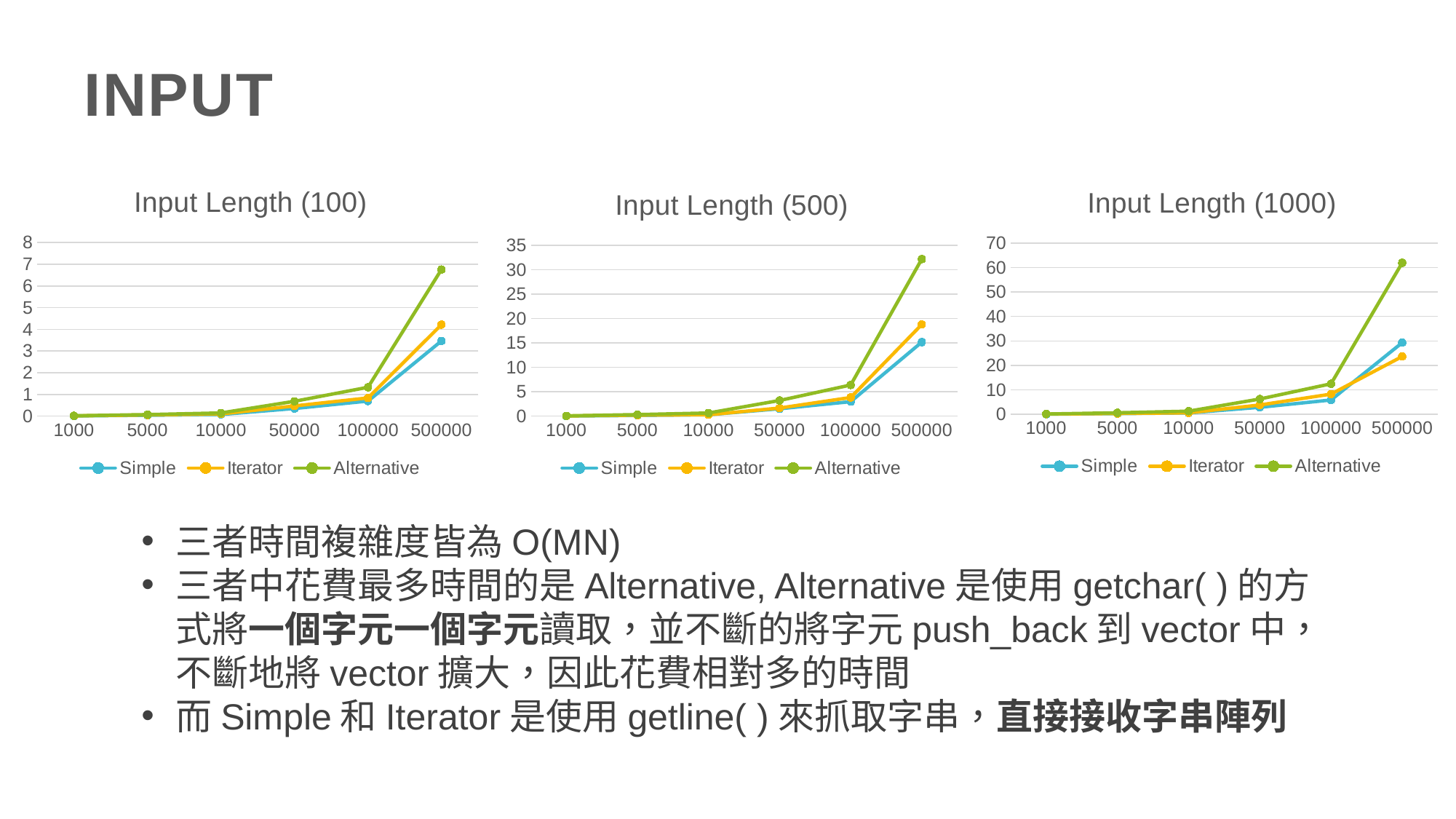

Input

### Chart: Input Length (100)

| Category | Simple | Iterator | Alternative |
|---|---|---|---|
| 1000 | 0.006 | 0.011 | 0.015 |
| 5000 | 0.038 | 0.053 | 0.071 |
| 10000 | 0.075 | 0.1 | 0.145 |
| 50000 | 0.35 | 0.468 | 0.683 |
| 100000 | 0.692 | 0.838 | 1.328 |
| 500000 | 3.464 | 4.217 | 6.758 |

### Chart: Input Length (1000)

| Category | Simple | Iterator | Alternative |
|---|---|---|---|
| 1000 | 0.061 | 0.09 | 0.131725 |
| 5000 | 0.287 | 0.339 | 0.641251 |
| 10000 | 0.572 | 0.619 | 1.28836 |
| 50000 | 2.88 | 3.817 | 6.2596 |
| 100000 | 5.861 | 8.261 | 12.4889 |
| 500000 | 29.299 | 23.641 | 61.9342 |

### Chart: Input Length (500)

| Category | Simple | Iterator | Alternative |
|---|---|---|---|
| 1000 | 0.032 | 0.046 | 0.065097 |
| 5000 | 0.148 | 0.215 | 0.331098 |
| 10000 | 0.303 | 0.293 | 0.65787 |
| 50000 | 1.522 | 1.667 | 3.21596 |
| 100000 | 2.971 | 3.831 | 6.39158 |
| 500000 | 15.174 | 18.786 | 32.185 |
三者時間複雜度皆為O(MN)
三者中花費最多時間的是Alternative, Alternative是使用getchar( )的方式將一個字元一個字元讀取，並不斷的將字元push_back到vector中，不斷地將vector擴大，因此花費相對多的時間
而Simple和Iterator是使用getline( )來抓取字串，直接接收字串陣列